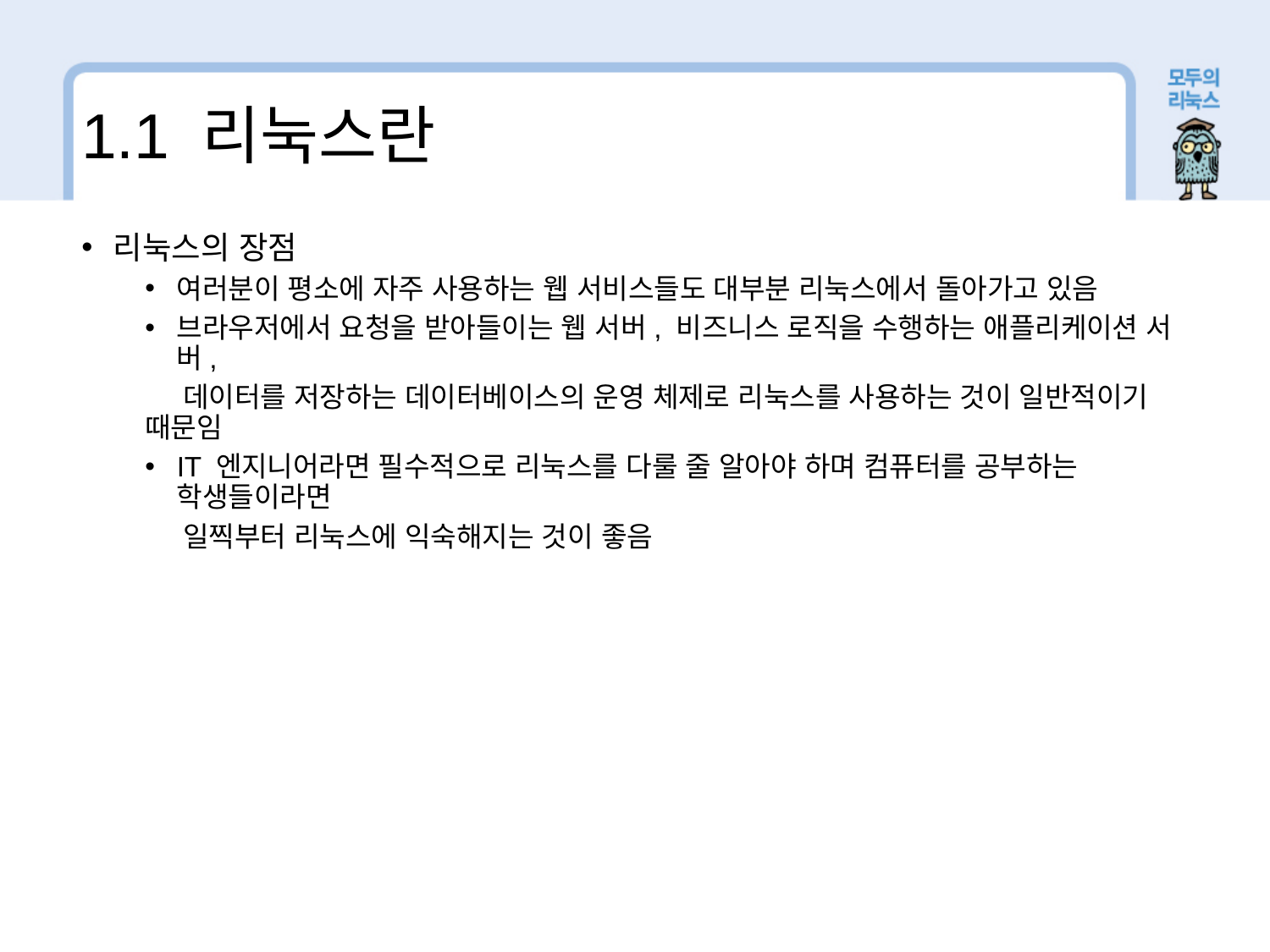

1.1 리눅스란
리눅스의 장점
여러분이 평소에 자주 사용하는 웹 서비스들도 대부분 리눅스에서 돌아가고 있음
브라우저에서 요청을 받아들이는 웹 서버, 비즈니스 로직을 수행하는 애플리케이션 서버,
    데이터를 저장하는 데이터베이스의 운영 체제로 리눅스를 사용하는 것이 일반적이기 때문임
IT 엔지니어라면 필수적으로 리눅스를 다룰 줄 알아야 하며 컴퓨터를 공부하는 학생들이라면
    일찍부터 리눅스에 익숙해지는 것이 좋음